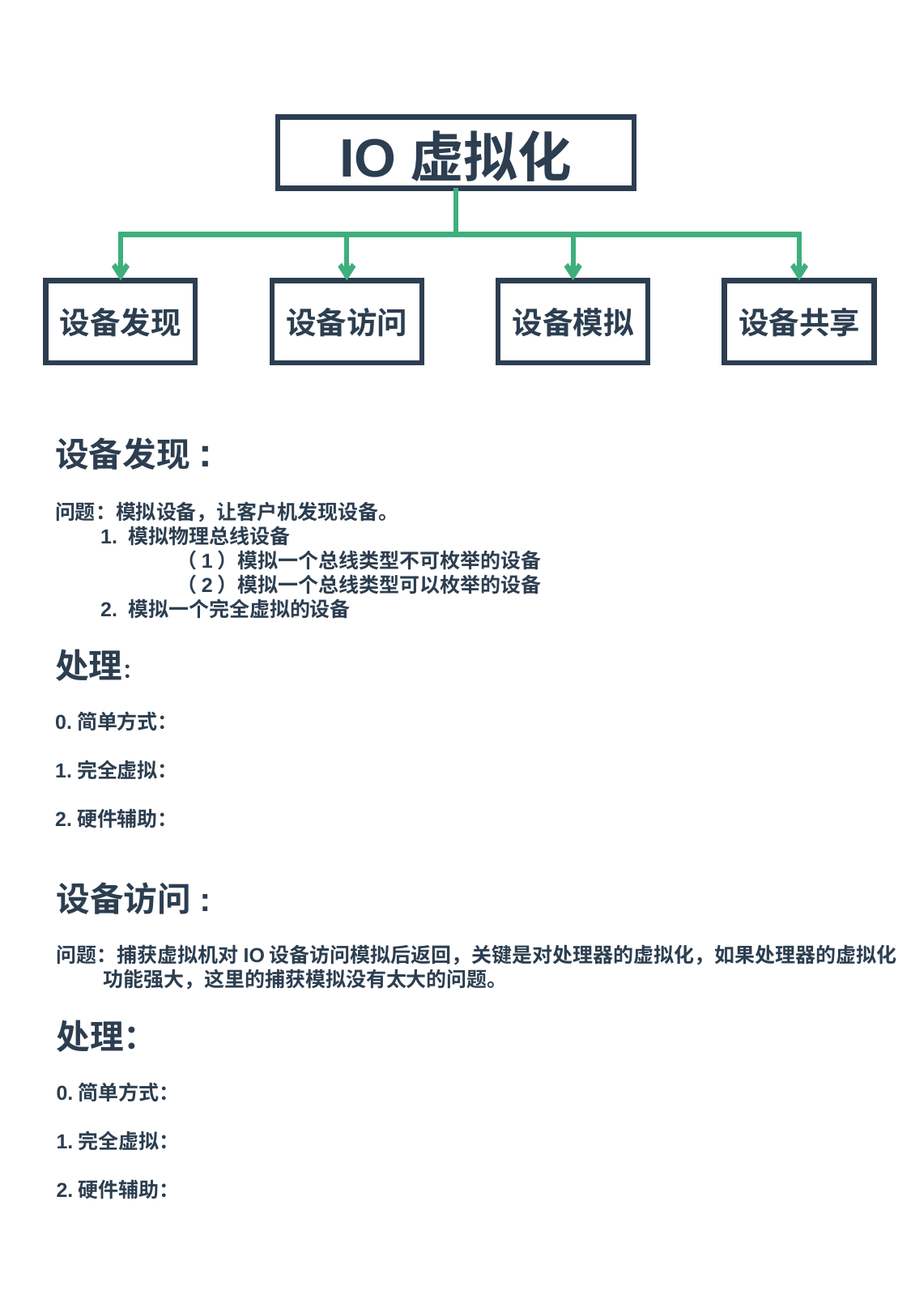

IO虚拟化
设备发现
设备访问
设备模拟
设备共享
设备发现:

问题：模拟设备，让客户机发现设备。
        1. 模拟物理总线设备
	（1）模拟一个总线类型不可枚举的设备
	（2）模拟一个总线类型可以枚举的设备
        2. 模拟一个完全虚拟的设备

处理：

0.简单方式：

1.完全虚拟：

2.硬件辅助：
设备访问:

问题：捕获虚拟机对IO设备访问模拟后返回，关键是对处理器的虚拟化，如果处理器的虚拟化
         功能强大，这里的捕获模拟没有太大的问题。

处理：

0.简单方式：

1.完全虚拟：

2.硬件辅助：